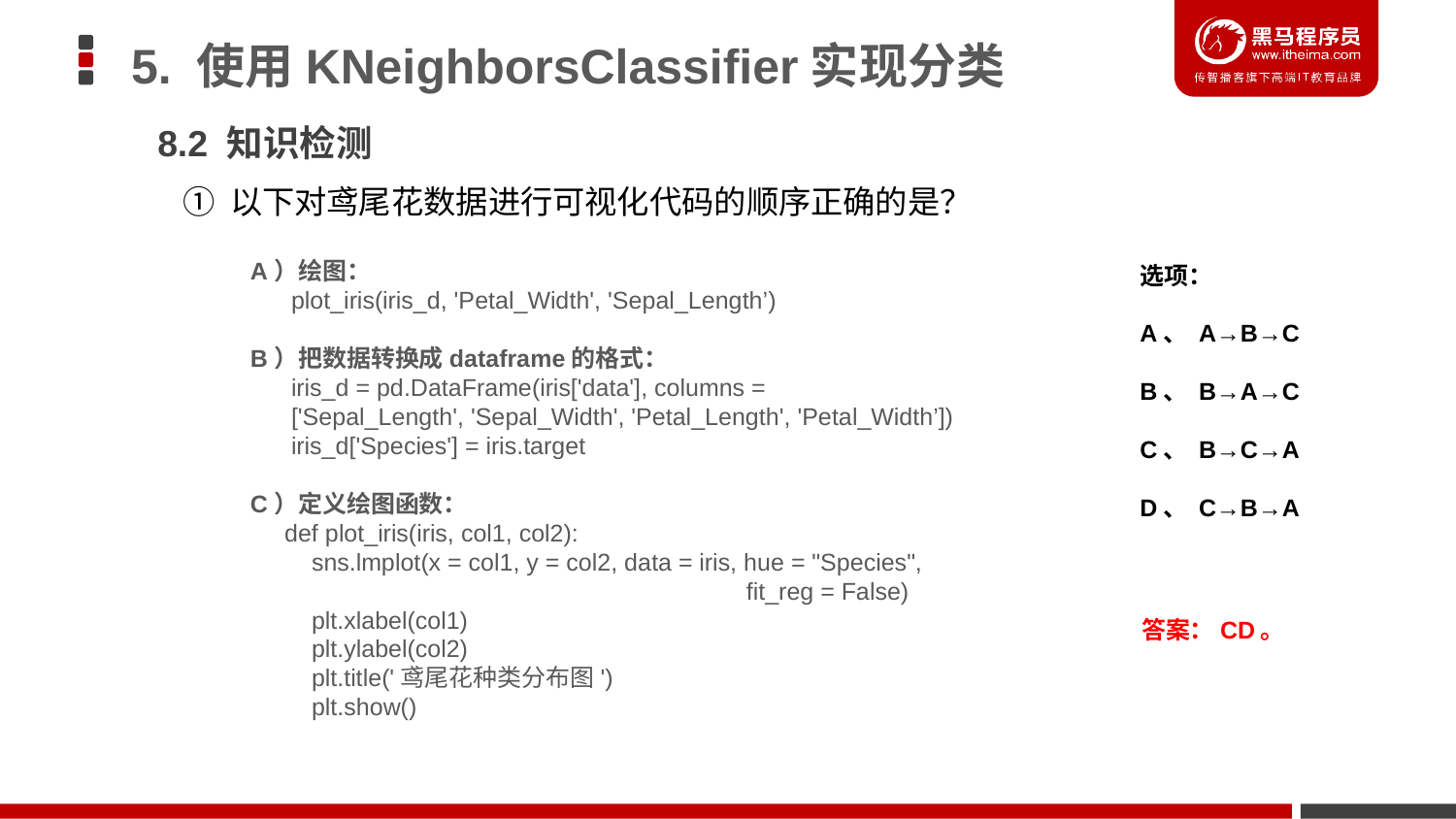

5. 使用KNeighborsClassifier实现分类
8.2 知识检测
① 以下对鸢尾花数据进行可视化代码的顺序正确的是？
A）绘图：
      plot_iris(iris_d, 'Petal_Width', 'Sepal_Length’)

B）把数据转换成dataframe的格式：
      iris_d = pd.DataFrame(iris['data'], columns =
      ['Sepal_Length', 'Sepal_Width', 'Petal_Length', 'Petal_Width’])
      iris_d['Species'] = iris.target

C）定义绘图函数：
     def plot_iris(iris, col1, col2):
         sns.lmplot(x = col1, y = col2, data = iris, hue = "Species",
                                                                         fit_reg = False)
         plt.xlabel(col1)
         plt.ylabel(col2)
         plt.title('鸢尾花种类分布图')
         plt.show()
选项：

A、 A→B→C

B、 B→A→C

C、 B→C→A

D、 C→B→A
答案：CD。